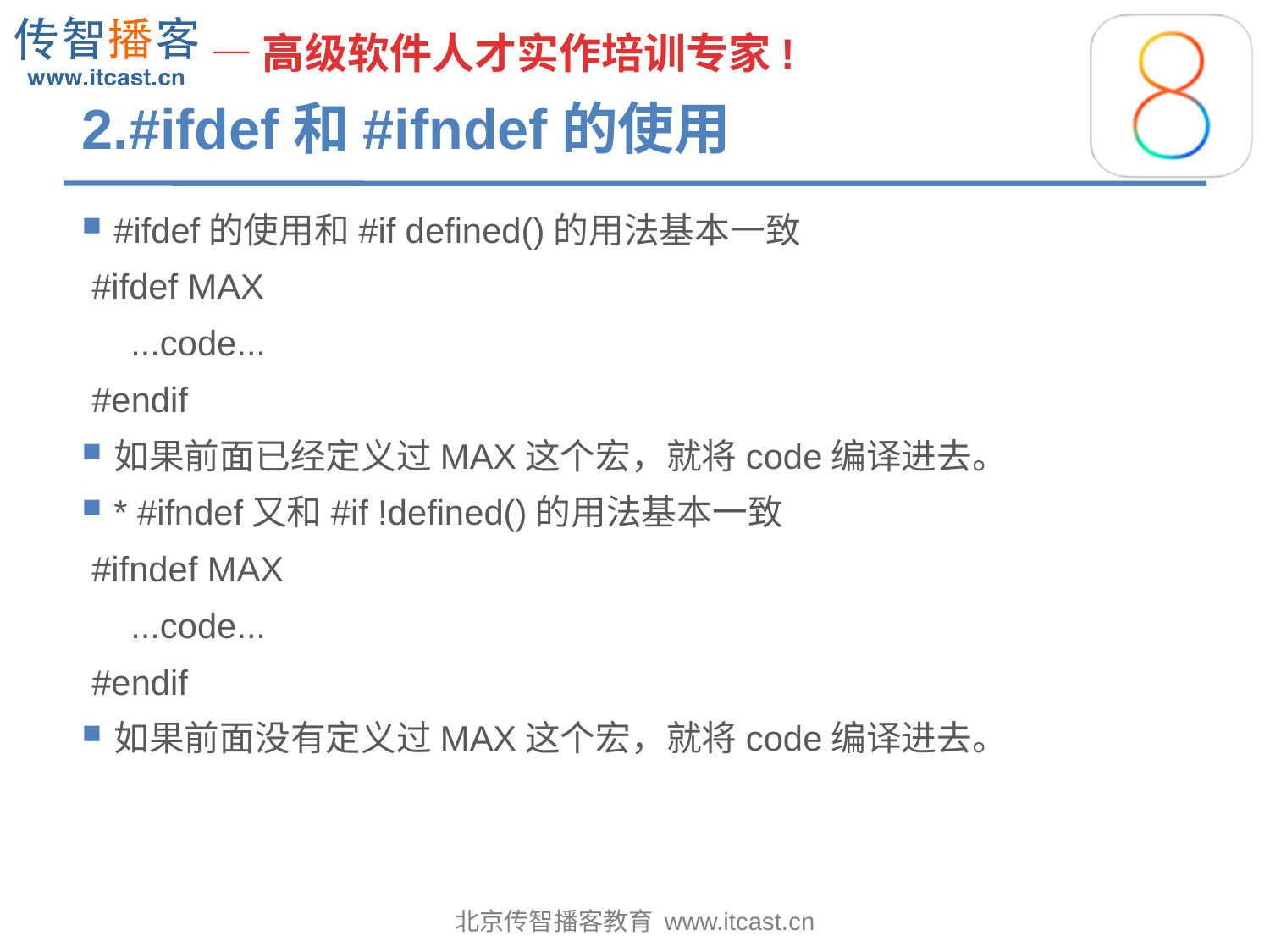

# 2.#ifdef和#ifndef的使用
#ifdef的使用和#if defined()的用法基本一致
 #ifdef MAX
     ...code...
 #endif
如果前面已经定义过MAX这个宏，就将code编译进去。
* #ifndef又和#if !defined()的用法基本一致
 #ifndef MAX
     ...code...
 #endif
如果前面没有定义过MAX这个宏，就将code编译进去。